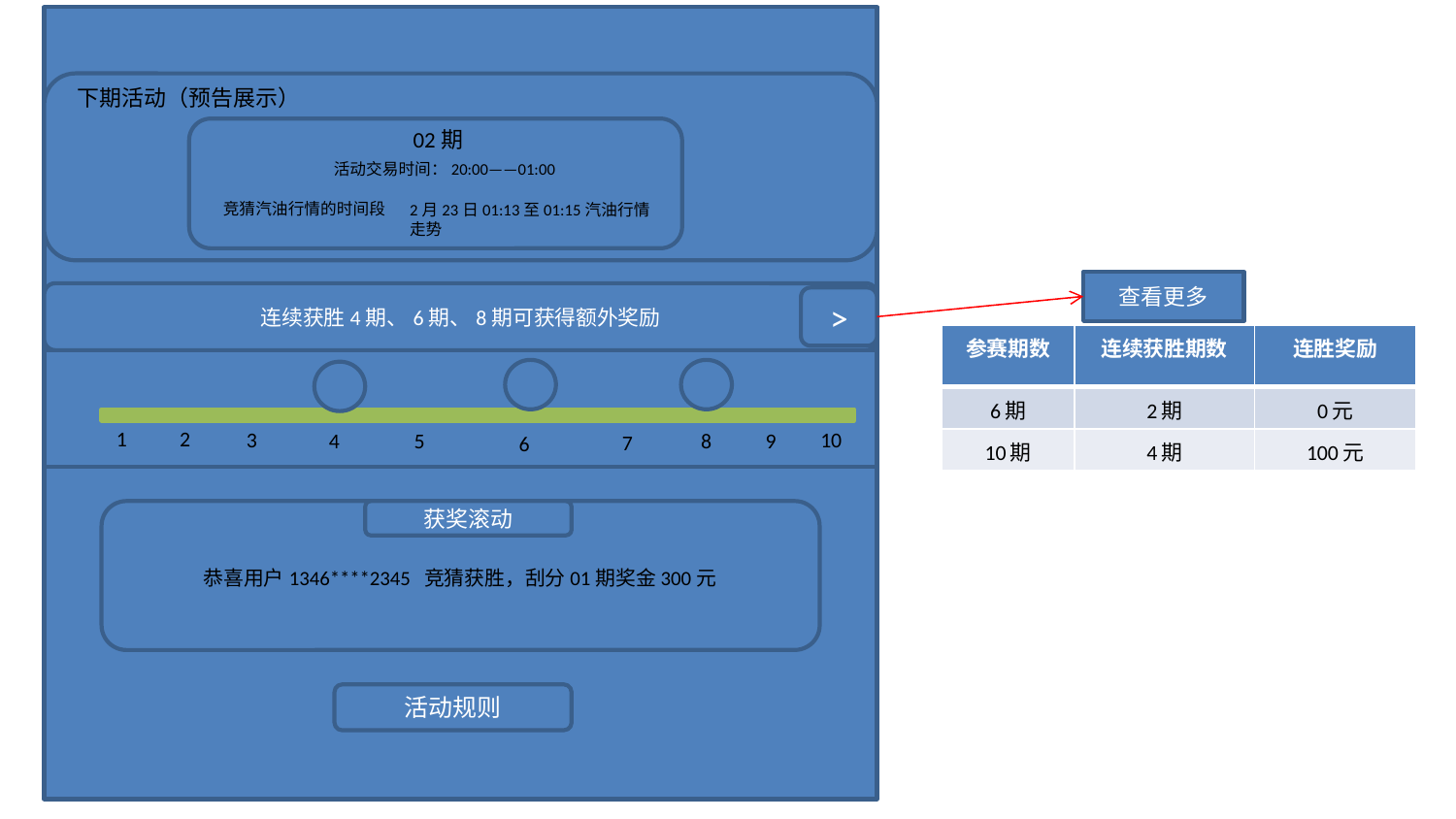

下期活动（预告展示）

02期
活动交易时间：20:00——01:00
竞猜汽油行情的时间段
2月23日01:13至01:15汽油行情走势
查看更多
连续获胜4期、6期、8期可获得额外奖励
>
| 参赛期数 | 连续获胜期数 | 连胜奖励 |
| --- | --- | --- |
| 6期 | 2期 | 0元 |
| 10期 | 4期 | 100元 |

1
2
3
10
4
5
8
9
7
6

获奖滚动
恭喜用户1346****2345  竞猜获胜，刮分01期奖金300元
活动规则